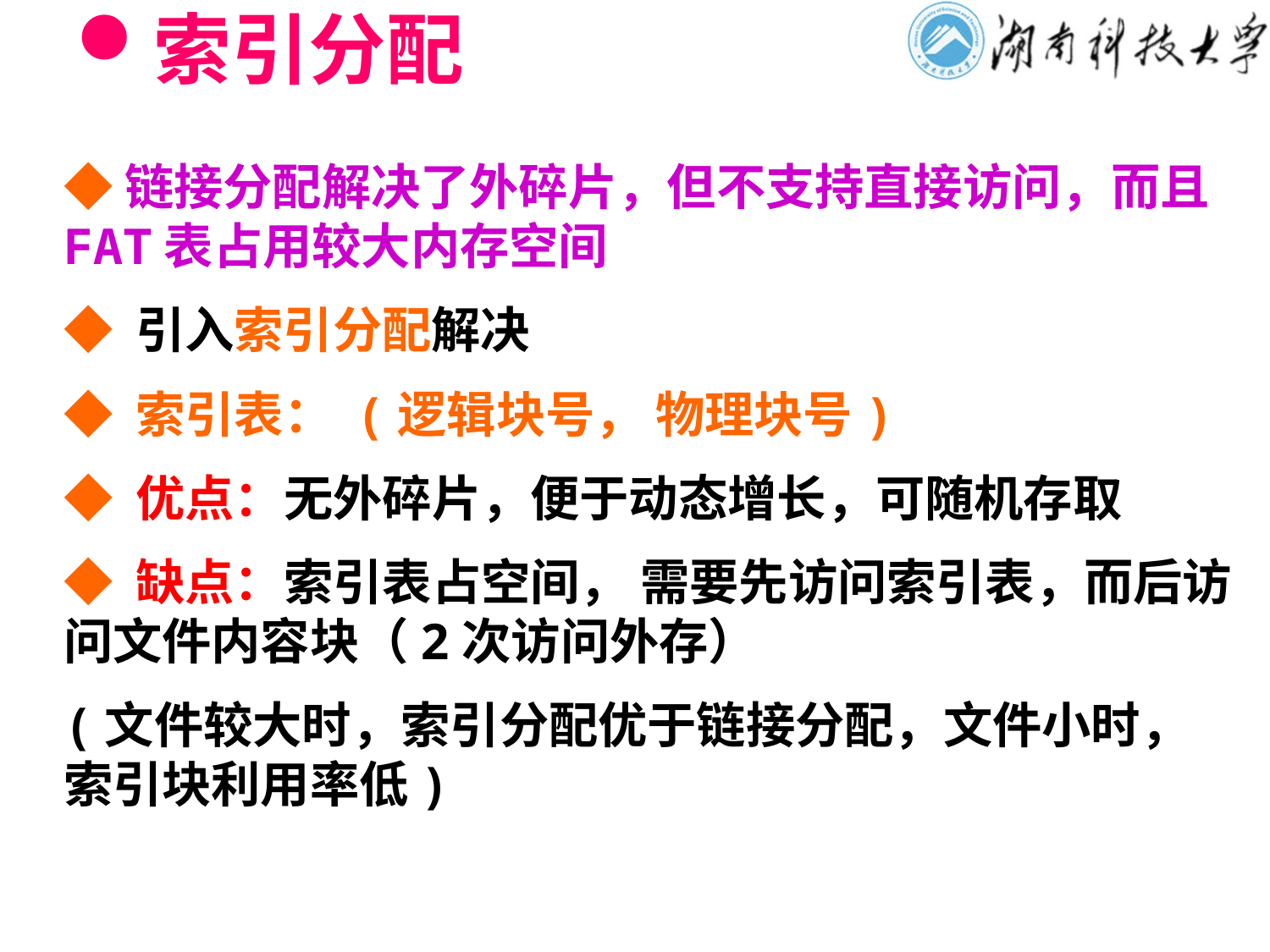

# 索引分配
◆链接分配解决了外碎片，但不支持直接访问，而且FAT表占用较大内存空间
◆ 引入索引分配解决
◆ 索引表： (逻辑块号， 物理块号)
◆ 优点：无外碎片，便于动态增长，可随机存取
◆ 缺点：索引表占空间， 需要先访问索引表，而后访问文件内容块（2次访问外存）
(文件较大时，索引分配优于链接分配，文件小时，索引块利用率低)